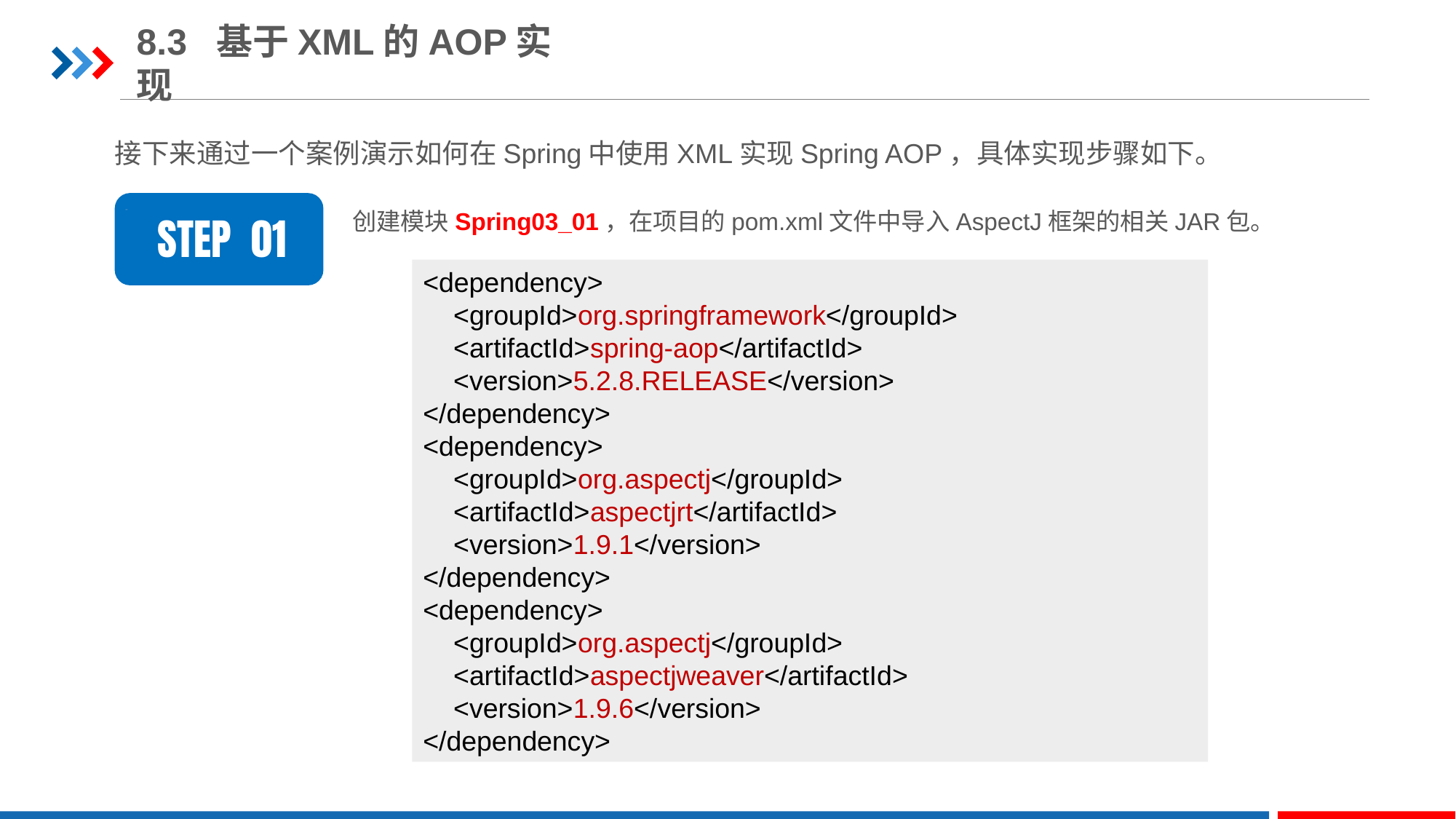

8.3  基于XML的AOP实现
接下来通过一个案例演示如何在Spring中使用XML实现Spring AOP，具体实现步骤如下。
创建模块Spring03_01，在项目的pom.xml文件中导入AspectJ框架的相关JAR包。

STEP  01
<dependency>
    <groupId>org.springframework</groupId>
    <artifactId>spring-aop</artifactId>
    <version>5.2.8.RELEASE</version>
</dependency>
<dependency>
    <groupId>org.aspectj</groupId>
    <artifactId>aspectjrt</artifactId>
    <version>1.9.1</version>
</dependency>
<dependency>
    <groupId>org.aspectj</groupId>
    <artifactId>aspectjweaver</artifactId>
    <version>1.9.6</version>
</dependency>